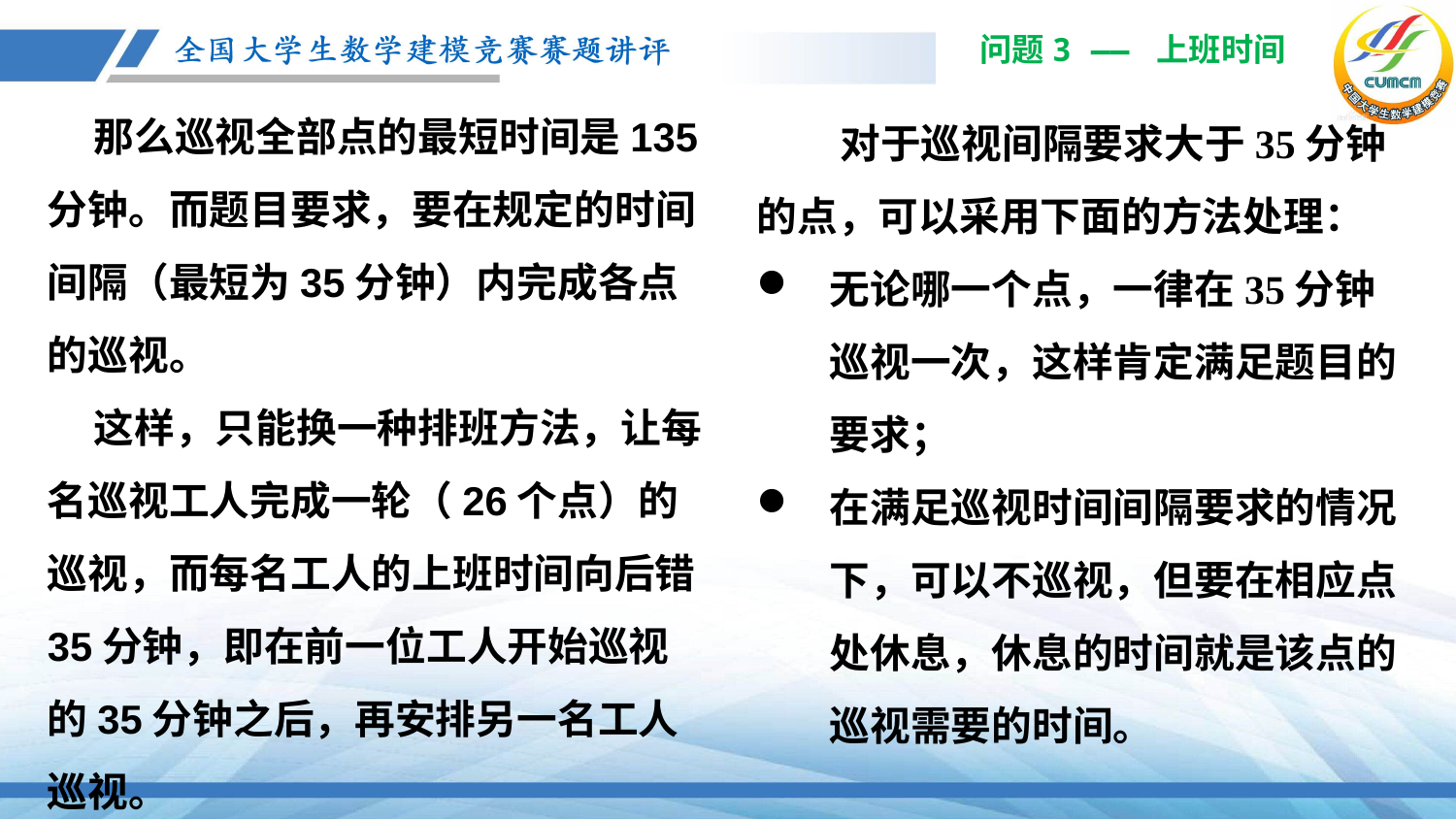

问题3 —— 上班时间
    那么巡视全部点的最短时间是135分钟。而题目要求，要在规定的时间间隔（最短为35分钟）内完成各点的巡视。
    这样，只能换一种排班方法，让每名巡视工人完成一轮（26个点）的巡视，而每名工人的上班时间向后错35分钟，即在前一位工人开始巡视的35分钟之后，再安排另一名工人巡视。
        对于巡视间隔要求大于35分钟的点，可以采用下面的方法处理：
无论哪一个点，一律在35分钟巡视一次，这样肯定满足题目的要求；
在满足巡视时间间隔要求的情况下，可以不巡视，但要在相应点处休息，休息的时间就是该点的巡视需要的时间。